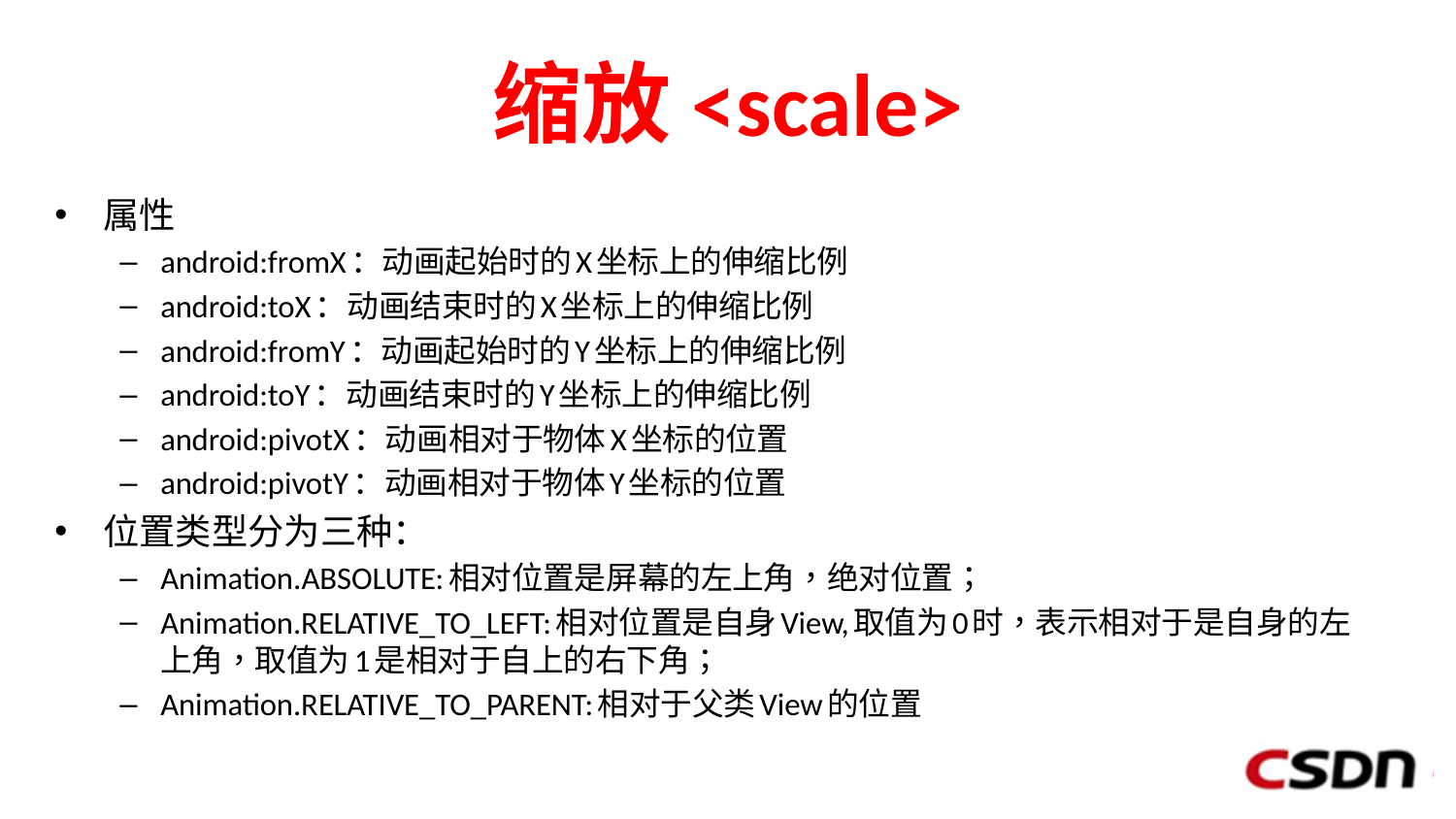

# 缩放<scale>

属性
android:fromX：动画起始时的X坐标上的伸缩比例
android:toX：动画结束时的X坐标上的伸缩比例
android:fromY：动画起始时的Y坐标上的伸缩比例
android:toY：动画结束时的Y坐标上的伸缩比例
android:pivotX：动画相对于物体X坐标的位置
android:pivotY：动画相对于物体Y坐标的位置
位置类型分为三种：
Animation.ABSOLUTE:相对位置是屏幕的左上角，绝对位置；
Animation.RELATIVE_TO_LEFT:相对位置是自身View,取值为0时，表示相对于是自身的左上角，取值为1是相对于自上的右下角；
Animation.RELATIVE_TO_PARENT:相对于父类View的位置